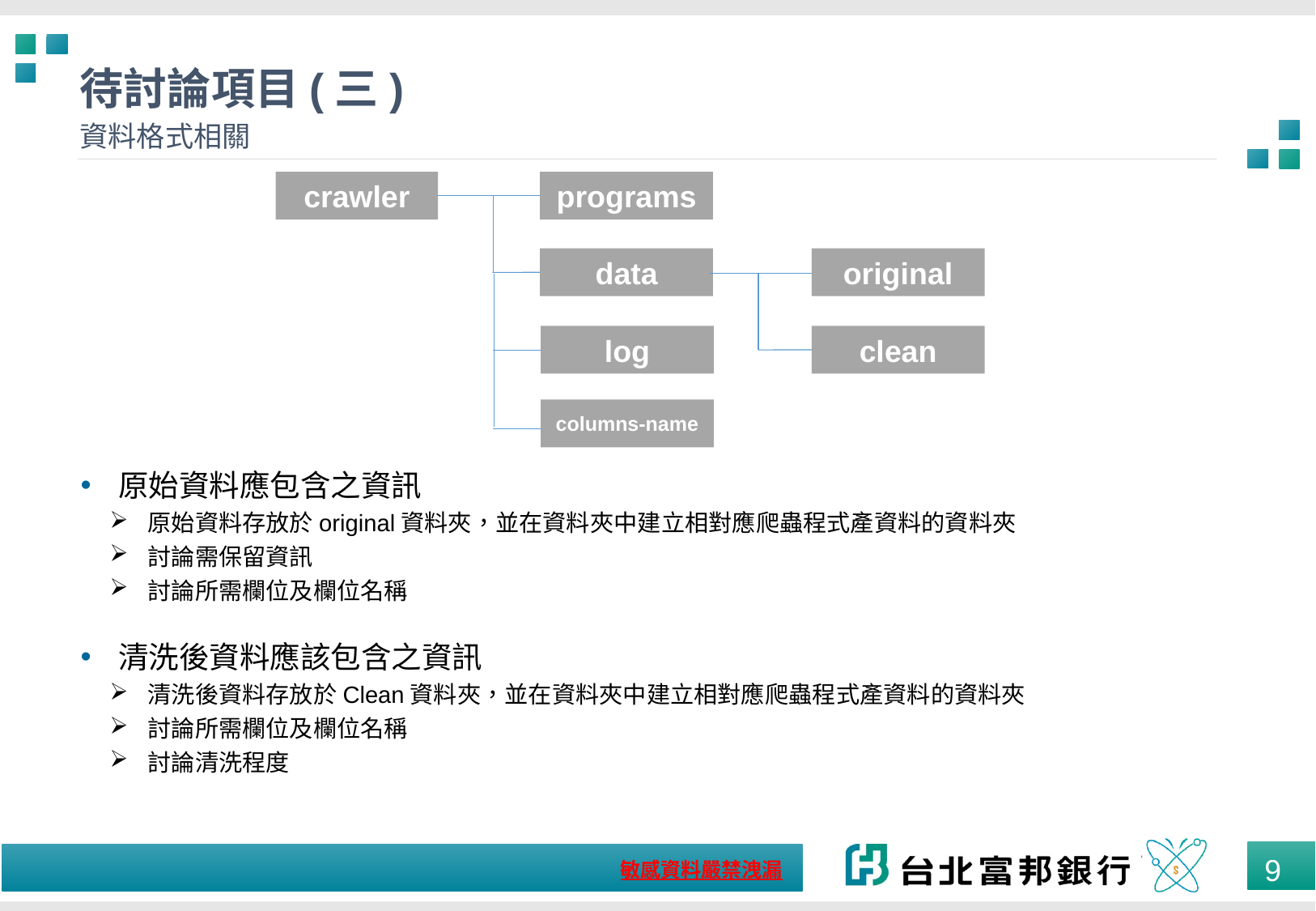

# 待討論項目(三)
資料格式相關
crawler
programs
data
original
log
clean
columns-name
原始資料應包含之資訊
原始資料存放於original資料夾，並在資料夾中建立相對應爬蟲程式產資料的資料夾
討論需保留資訊
討論所需欄位及欄位名稱

清洗後資料應該包含之資訊
清洗後資料存放於Clean資料夾，並在資料夾中建立相對應爬蟲程式產資料的資料夾
討論所需欄位及欄位名稱
討論清洗程度